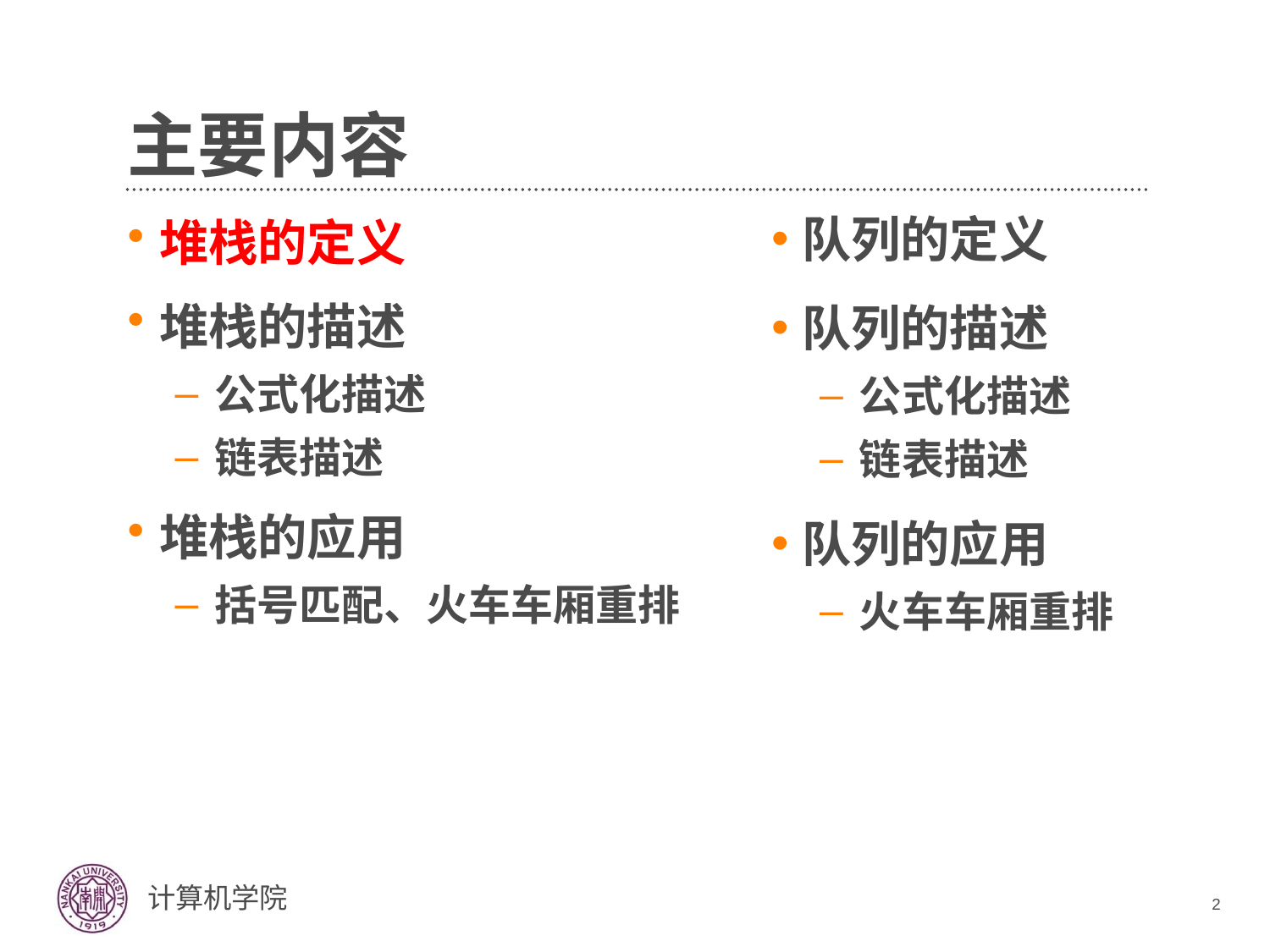

# 主要内容
队列的定义
队列的描述
公式化描述
链表描述
队列的应用
火车车厢重排
堆栈的定义
堆栈的描述
公式化描述
链表描述
堆栈的应用
括号匹配、火车车厢重排

2